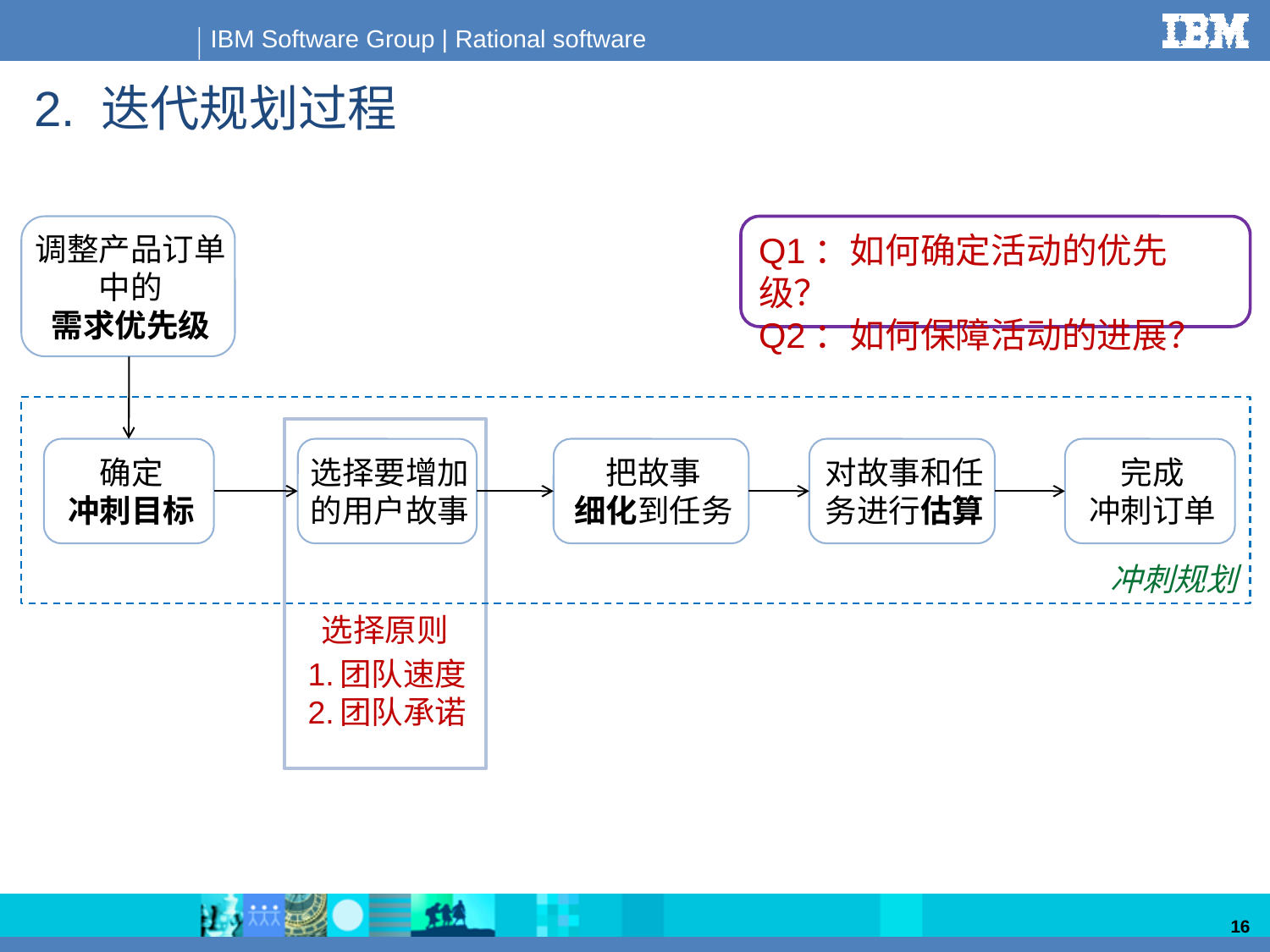

# 2. 迭代规划过程
调整产品订单
中的
需求优先级
冲刺规划
选择原则

确定
冲刺目标
选择要增加的用户故事
把故事
细化到任务
对故事和任务进行估算
完成
冲刺订单
团队速度
团队承诺
Q1：如何确定活动的优先级？
Q2：如何保障活动的进展？
16